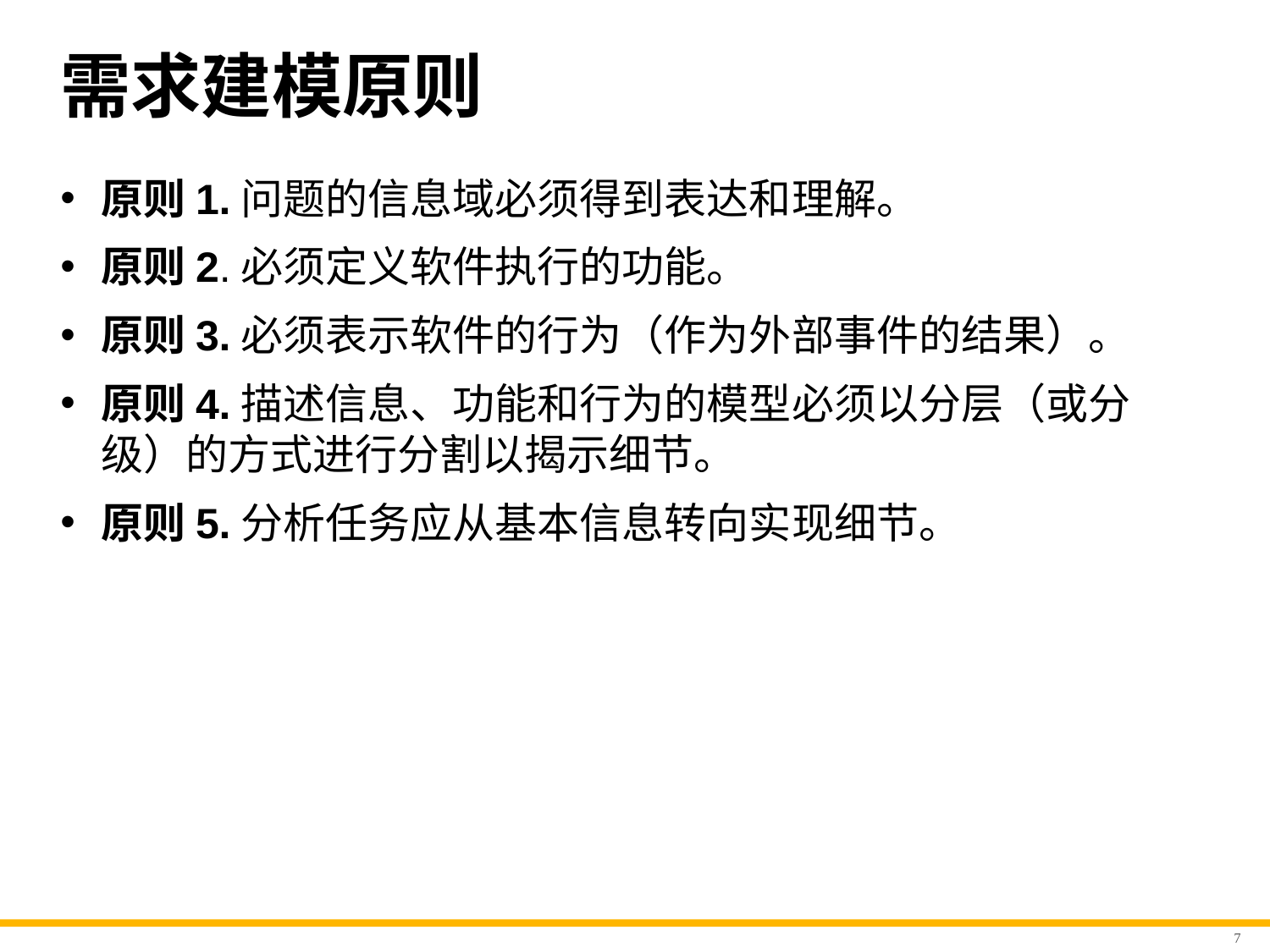

# 需求建模原则
原则1.问题的信息域必须得到表达和理解。
原则2.必须定义软件执行的功能。
原则3.必须表示软件的行为（作为外部事件的结果）。
原则4.描述信息、功能和行为的模型必须以分层（或分级）的方式进行分割以揭示细节。
原则5.分析任务应从基本信息转向实现细节。
7